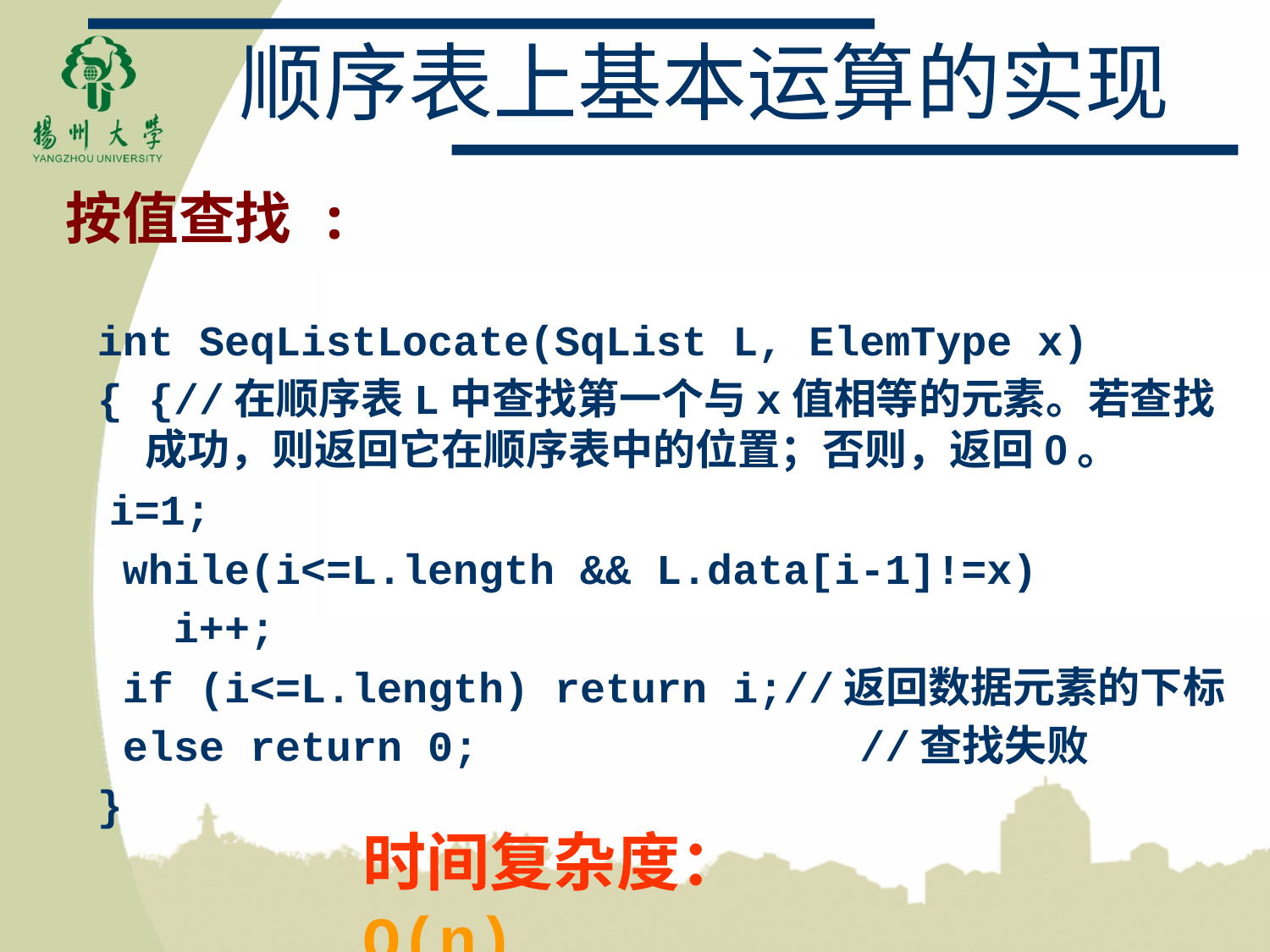

# 顺序表上基本运算的实现
按值查找 :
int SeqListLocate(SqList L, ElemType x)
{ {//在顺序表L中查找第一个与x值相等的元素。若查找成功，则返回它在顺序表中的位置；否则，返回0。
 i=1;
 while(i<=L.length && L.data[i-1]!=x)
   i++;
 if (i<=L.length) return i;//返回数据元素的下标
 else return 0;               //查找失败
}
时间复杂度：O(n)